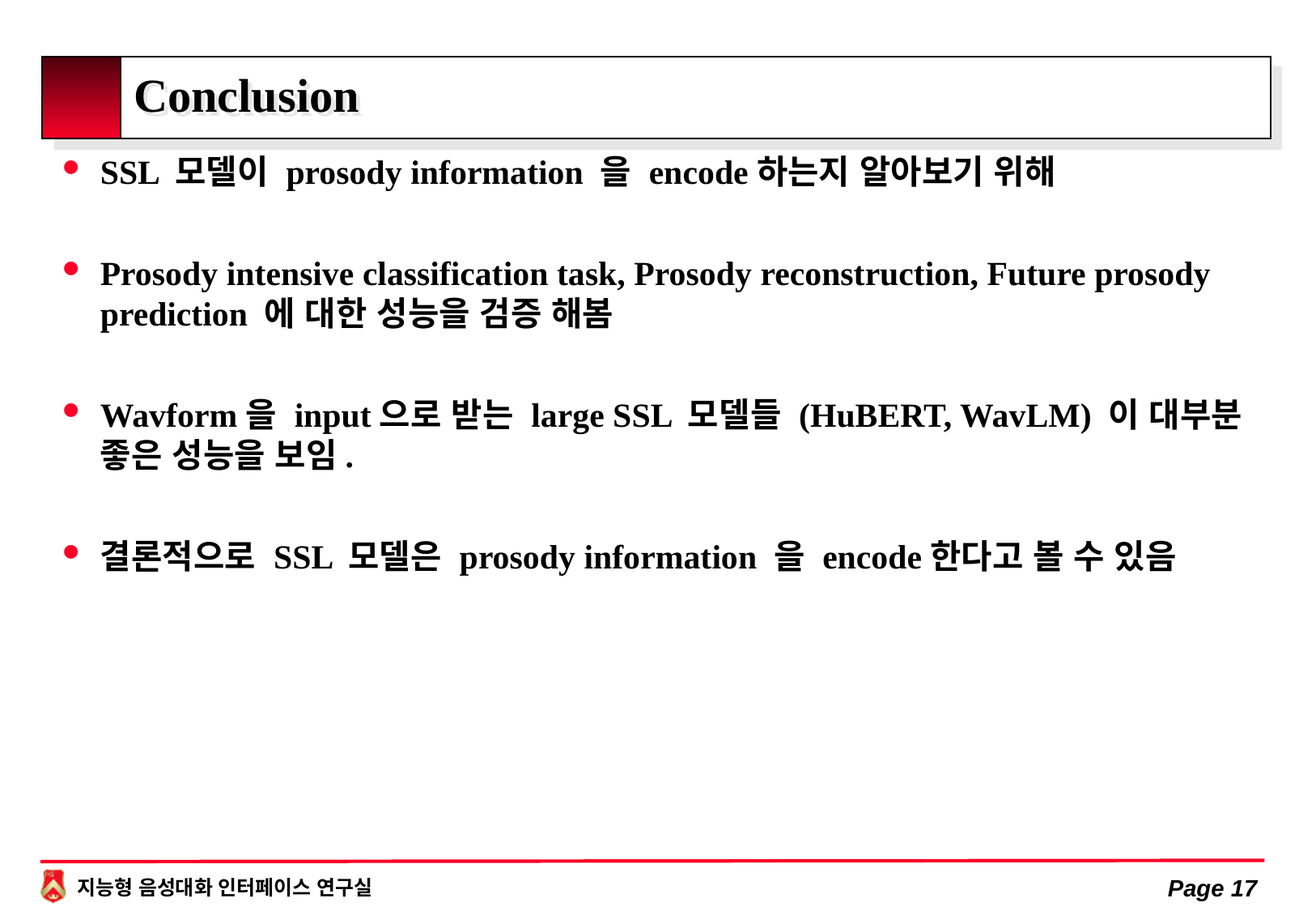

# Conclusion
SSL 모델이 prosody information 을 encode하는지 알아보기 위해

Prosody intensive classification task, Prosody reconstruction, Future prosody prediction 에 대한 성능을 검증 해봄

Wavform을 input으로 받는 large SSL 모델들 (HuBERT, WavLM) 이 대부분 좋은 성능을 보임.

결론적으로 SSL 모델은 prosody information 을 encode한다고 볼 수 있음
Page 17